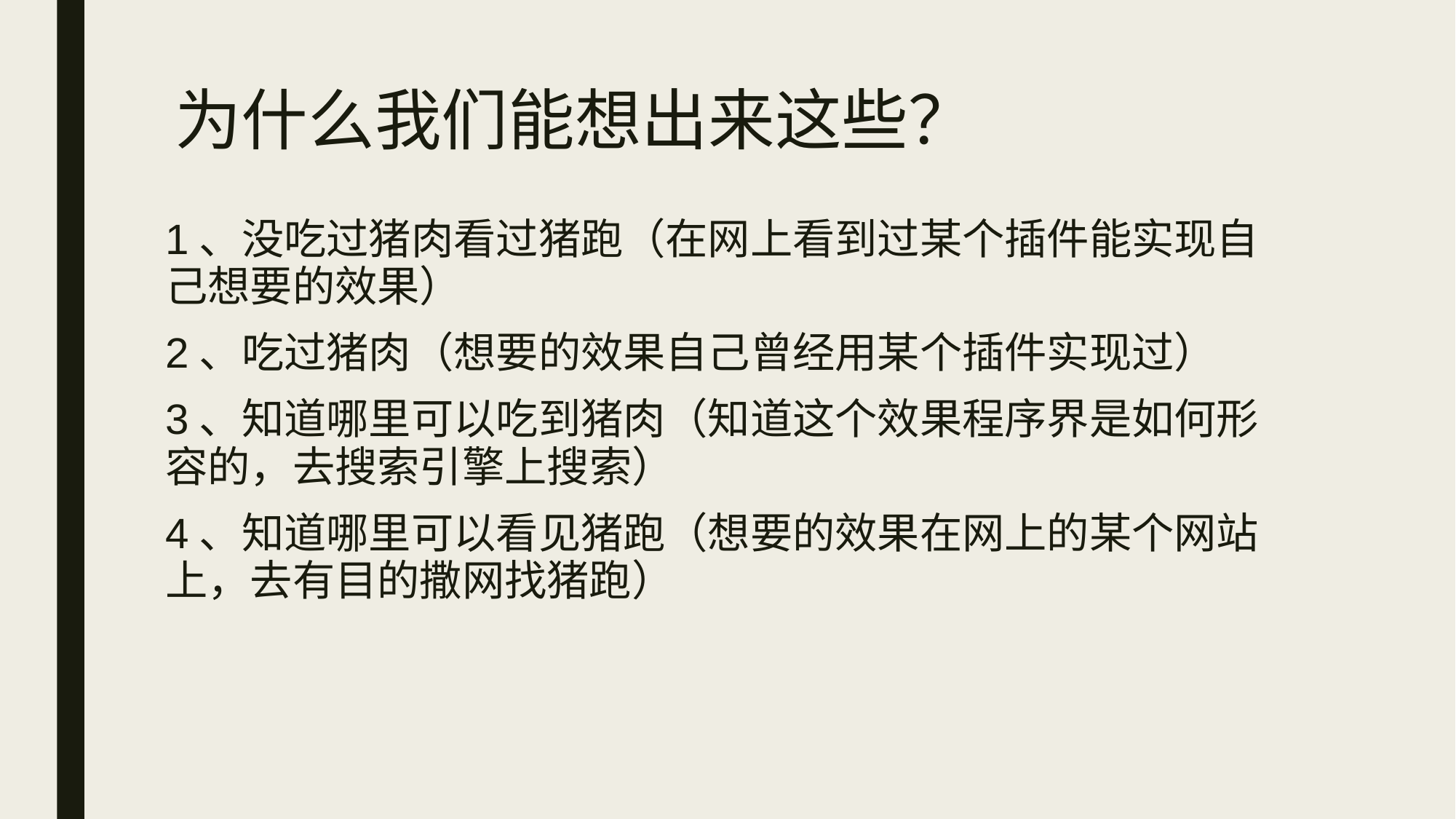

# 为什么我们能想出来这些？
1、没吃过猪肉看过猪跑（在网上看到过某个插件能实现自己想要的效果）
2、吃过猪肉（想要的效果自己曾经用某个插件实现过）
3、知道哪里可以吃到猪肉（知道这个效果程序界是如何形容的，去搜索引擎上搜索）
4、知道哪里可以看见猪跑（想要的效果在网上的某个网站上，去有目的撒网找猪跑）